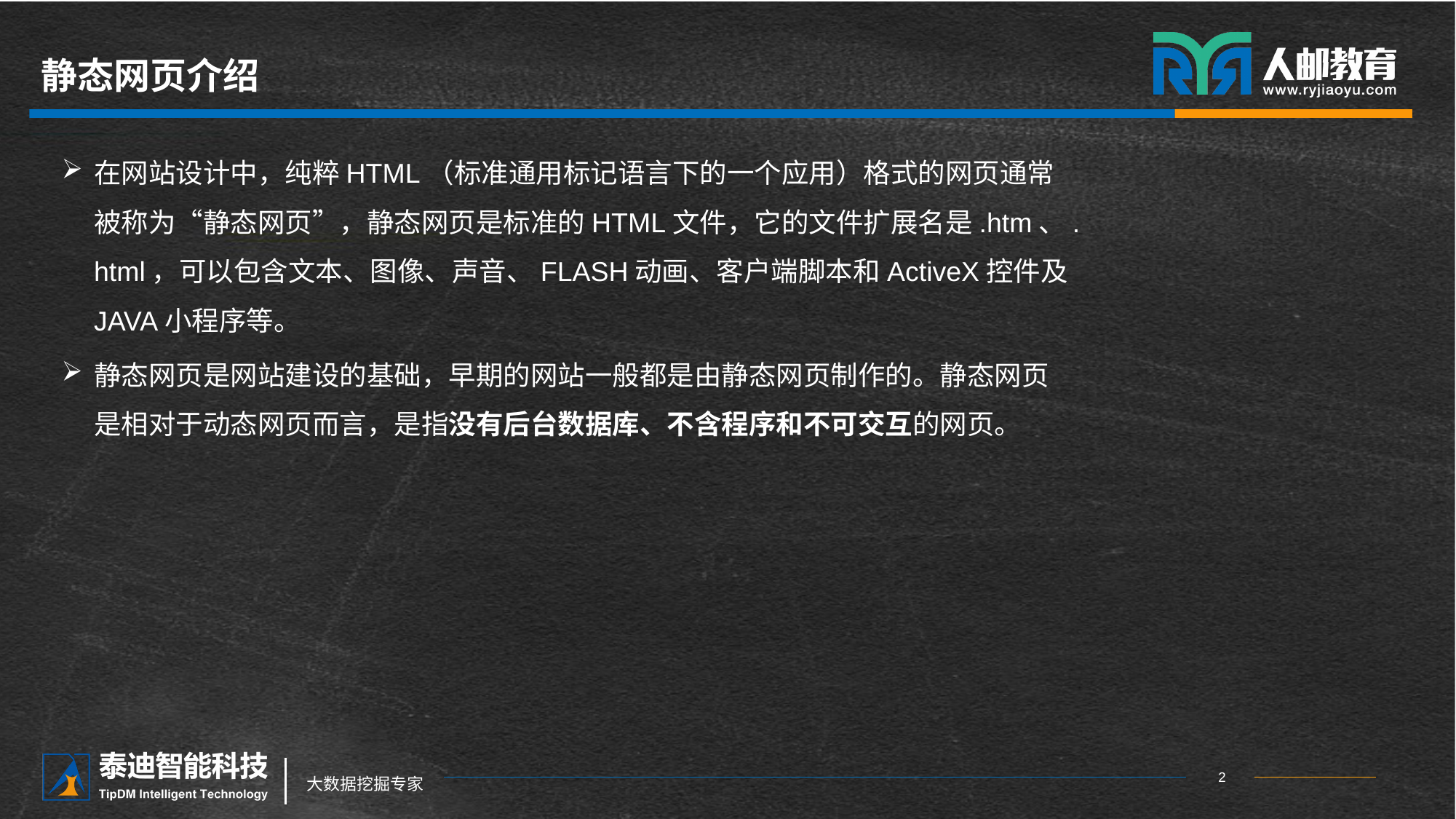

# 静态网页介绍
在网站设计中，纯粹HTML（标准通用标记语言下的一个应用）格式的网页通常被称为“静态网页”，静态网页是标准的HTML文件，它的文件扩展名是.htm、.html，可以包含文本、图像、声音、FLASH动画、客户端脚本和ActiveX控件及JAVA小程序等。
静态网页是网站建设的基础，早期的网站一般都是由静态网页制作的。静态网页是相对于动态网页而言，是指没有后台数据库、不含程序和不可交互的网页。